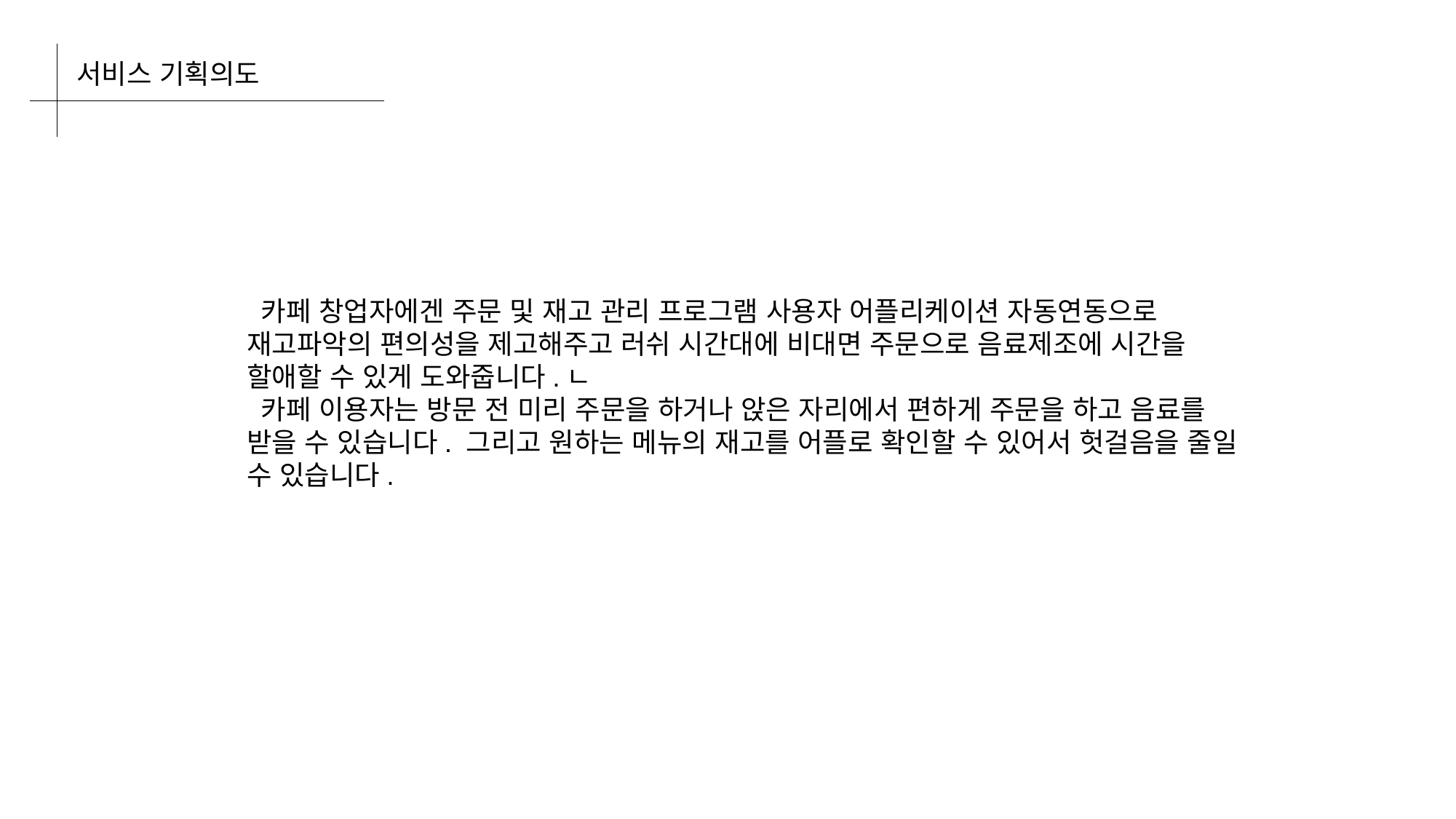

서비스 기획의도
 카페 창업자에겐 주문 및 재고 관리 프로그램 사용자 어플리케이션 자동연동으로 재고파악의 편의성을 제고해주고 러쉬 시간대에 비대면 주문으로 음료제조에 시간을 할애할 수 있게 도와줍니다.ㄴ
 카페 이용자는 방문 전 미리 주문을 하거나 앉은 자리에서 편하게 주문을 하고 음료를 받을 수 있습니다. 그리고 원하는 메뉴의 재고를 어플로 확인할 수 있어서 헛걸음을 줄일 수 있습니다.